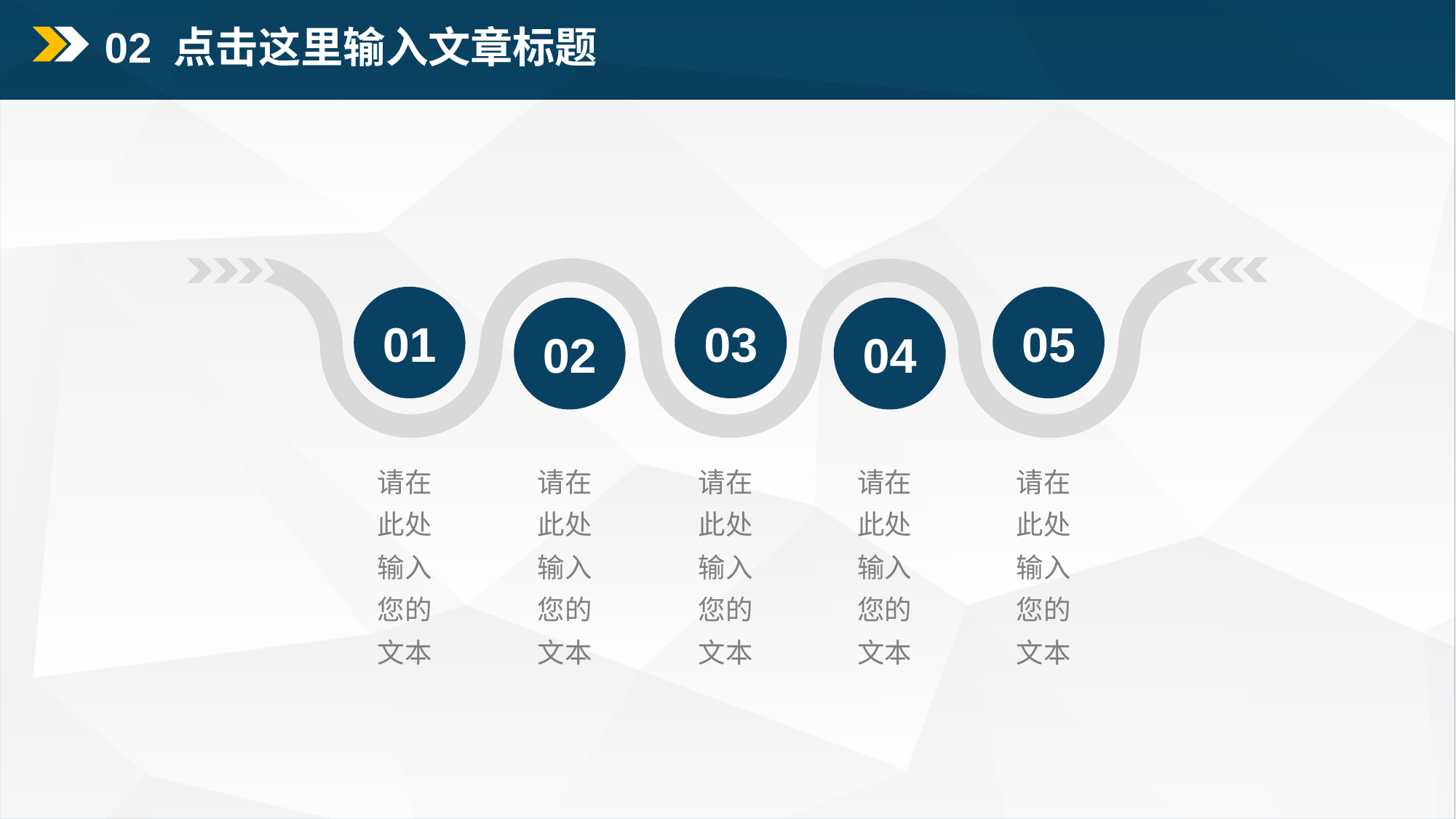

02 点击这里输入文章标题

01
03
05
02
04
请在此处输入您的文本
请在此处输入您的文本
请在此处输入您的文本
请在此处输入您的文本
请在此处输入您的文本